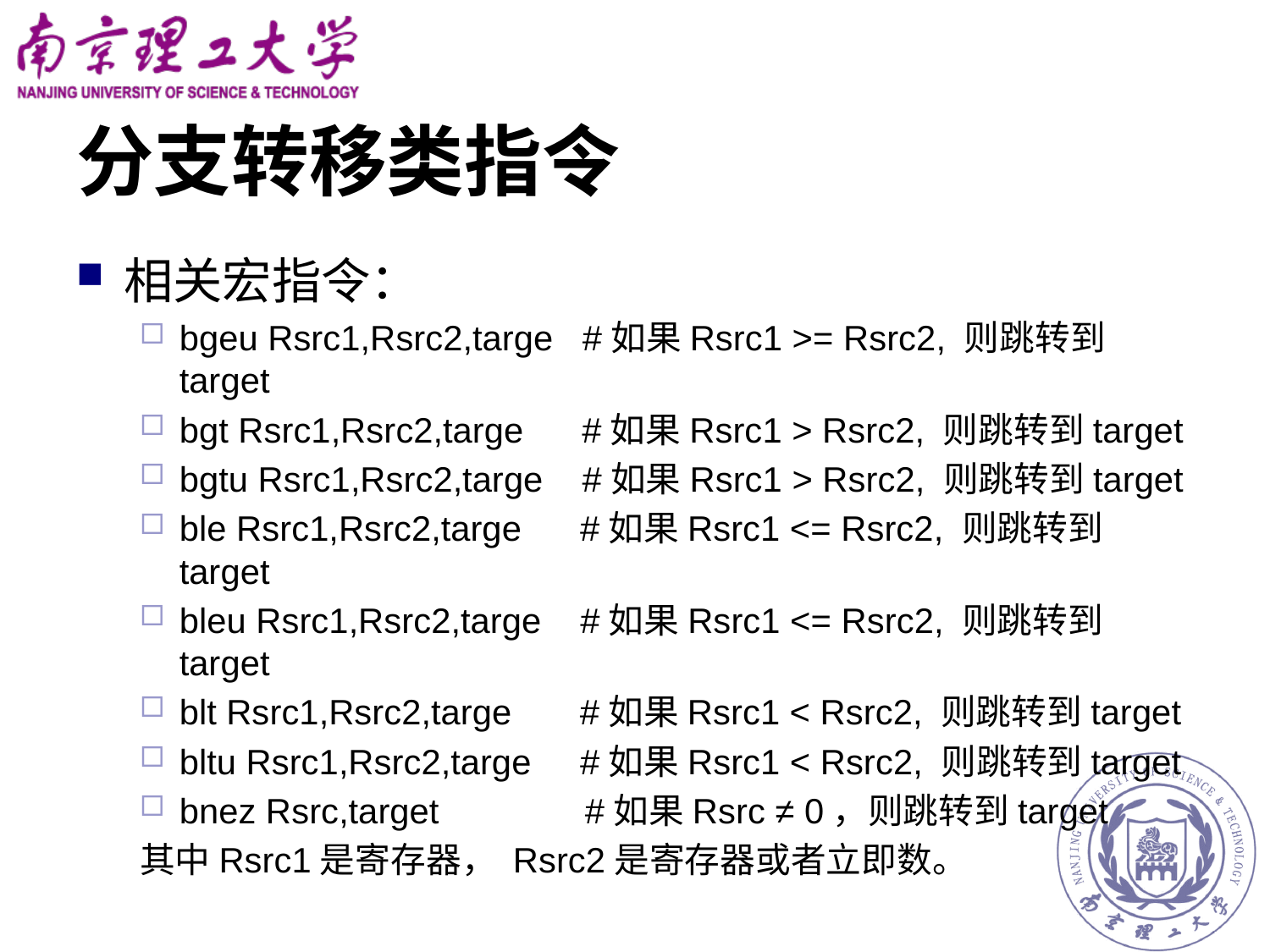

# 分支转移类指令
相关宏指令：
bgeu Rsrc1,Rsrc2,targe   #如果Rsrc1 >= Rsrc2, 则跳转到target
bgt Rsrc1,Rsrc2,targe      #如果Rsrc1 > Rsrc2, 则跳转到target
bgtu Rsrc1,Rsrc2,targe    #如果Rsrc1 > Rsrc2, 则跳转到target
ble Rsrc1,Rsrc2,targe      #如果Rsrc1 <= Rsrc2, 则跳转到target
bleu Rsrc1,Rsrc2,targe    #如果Rsrc1 <= Rsrc2, 则跳转到target
blt Rsrc1,Rsrc2,targe       #如果Rsrc1 < Rsrc2, 则跳转到target
bltu Rsrc1,Rsrc2,targe     #如果Rsrc1 < Rsrc2, 则跳转到target
bnez Rsrc,target               #如果Rsrc ≠ 0，则跳转到target
其中Rsrc1是寄存器， Rsrc2是寄存器或者立即数。